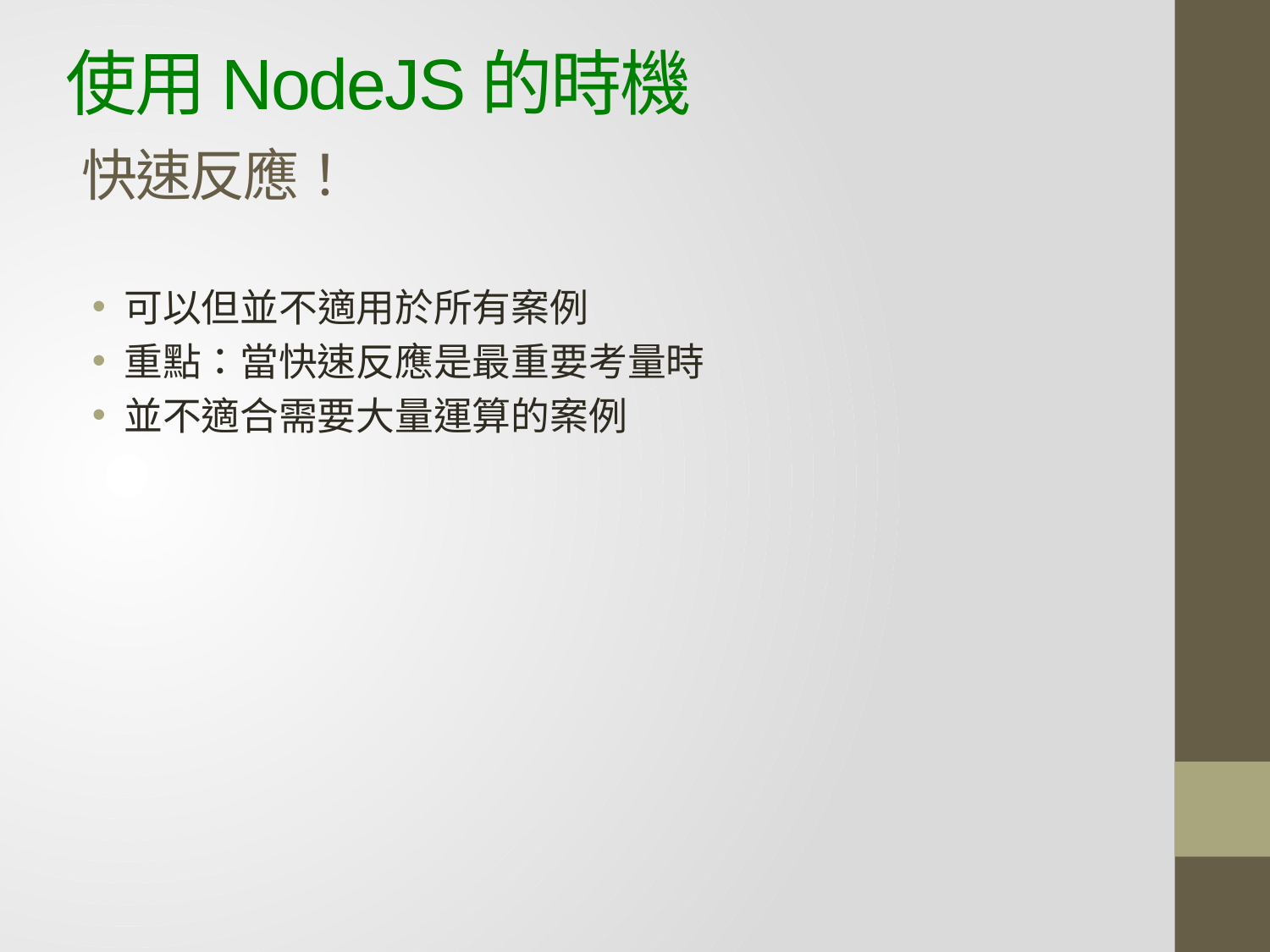

# 使用NodeJS的時機 快速反應！

可以但並不適用於所有案例
重點：當快速反應是最重要考量時
並不適合需要大量運算的案例